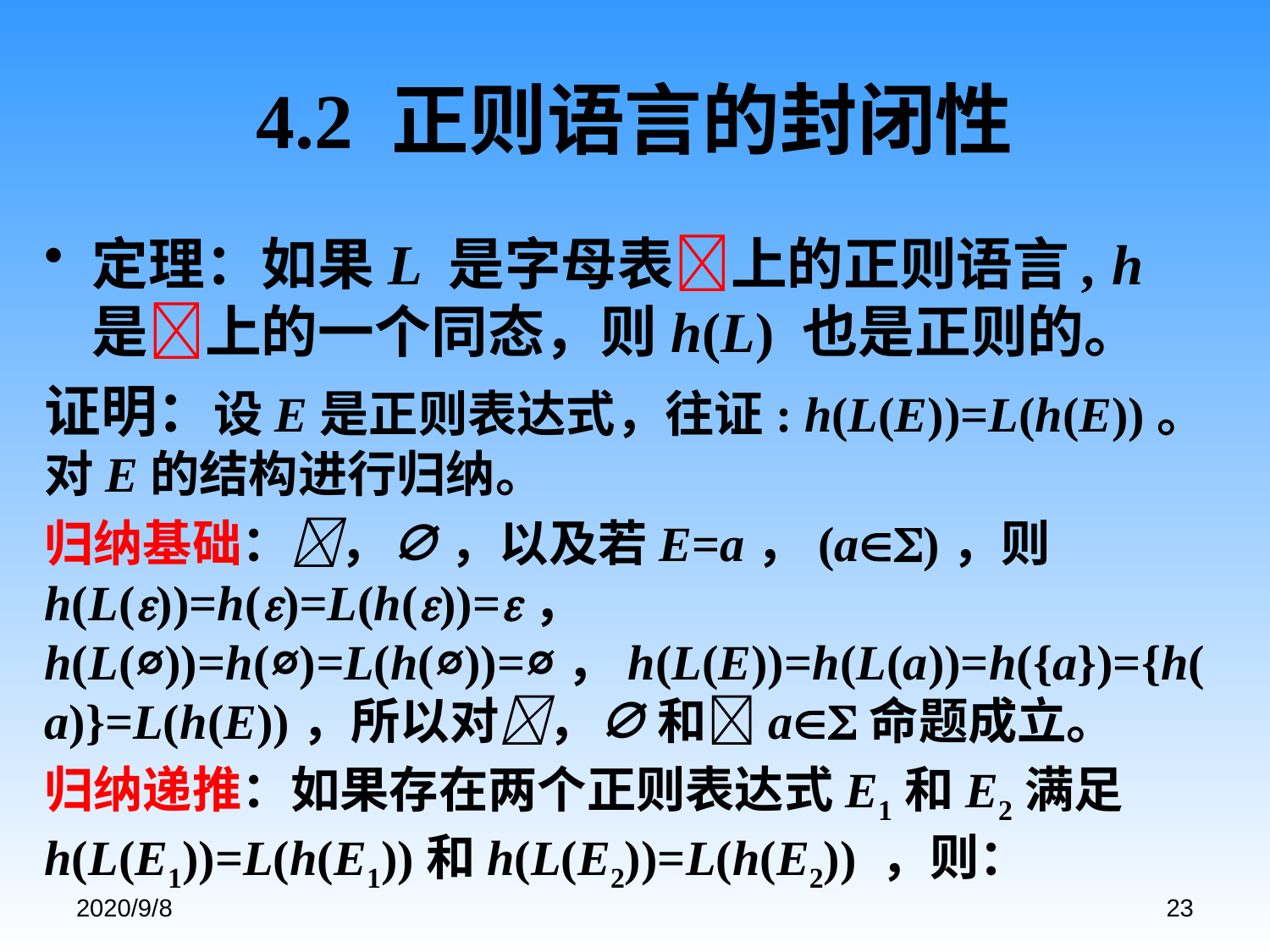

# 4.2 正则语言的封闭性
定理：如果L 是字母表Σ上的正则语言, h 是Σ上的一个同态，则h(L) 也是正则的。
证明：设E是正则表达式，往证: h(L(E))=L(h(E))。对E的结构进行归纳。
归纳基础：ε，∅ ，以及若E=a，(a∈Σ)，则 h(L(ε))=h(ε)=L(h(ε))=ε， h(L(∅))=h(∅)=L(h(∅))=∅，h(L(E))=h(L(a))=h({a})={h(a)}=L(h(E))，所以对ε，∅ 和∀a∈Σ命题成立。
归纳递推：如果存在两个正则表达式E1和E2满足h(L(E1))=L(h(E1))和h(L(E2))=L(h(E2)) ，则：
2020/9/8
23